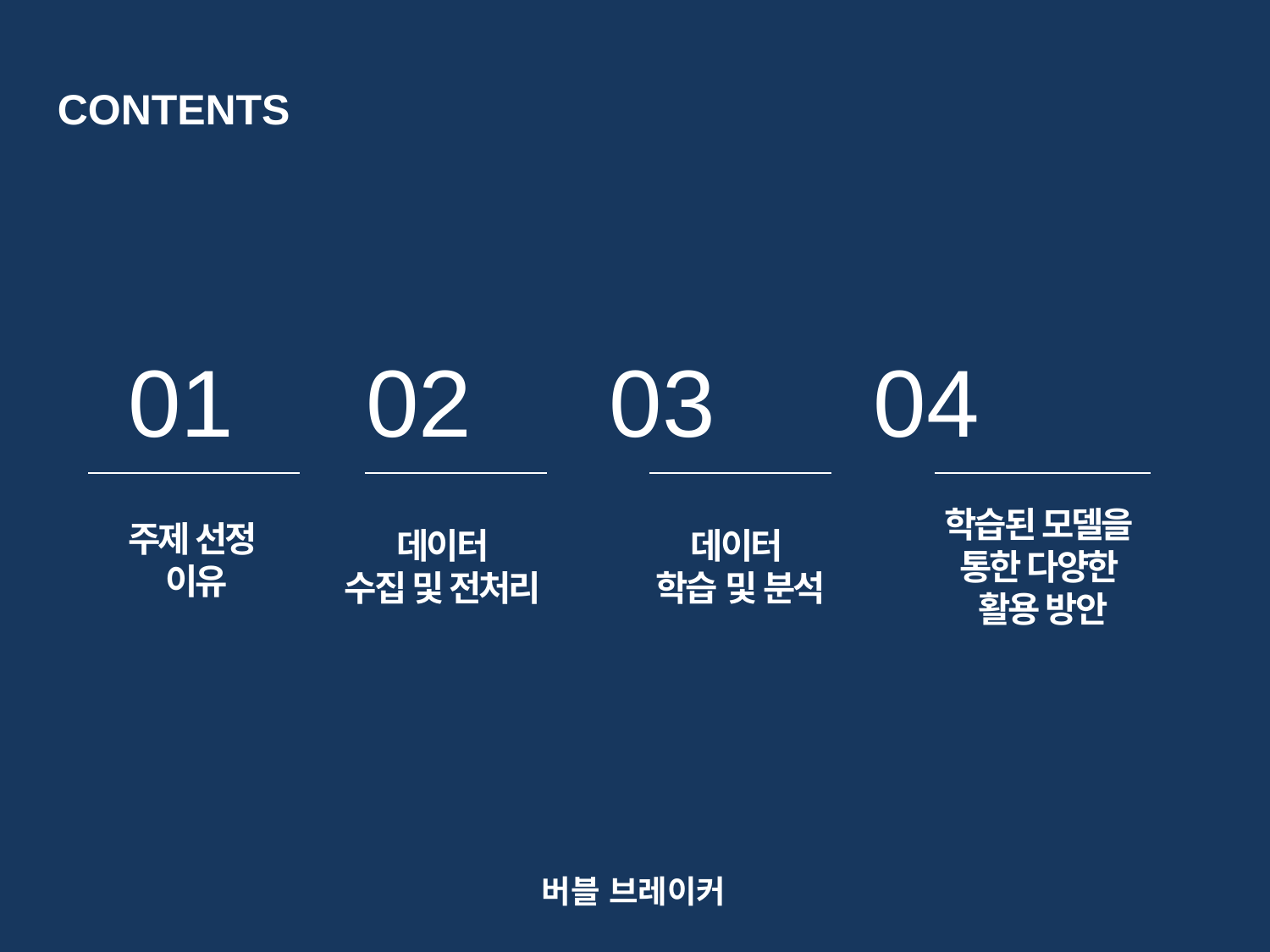

CONTENTS
 01     02      03      04
학습된 모델을
통한 다양한
활용 방안
주제 선정
이유
데이터
수집 및 전처리
데이터
학습 및 분석
버블 브레이커